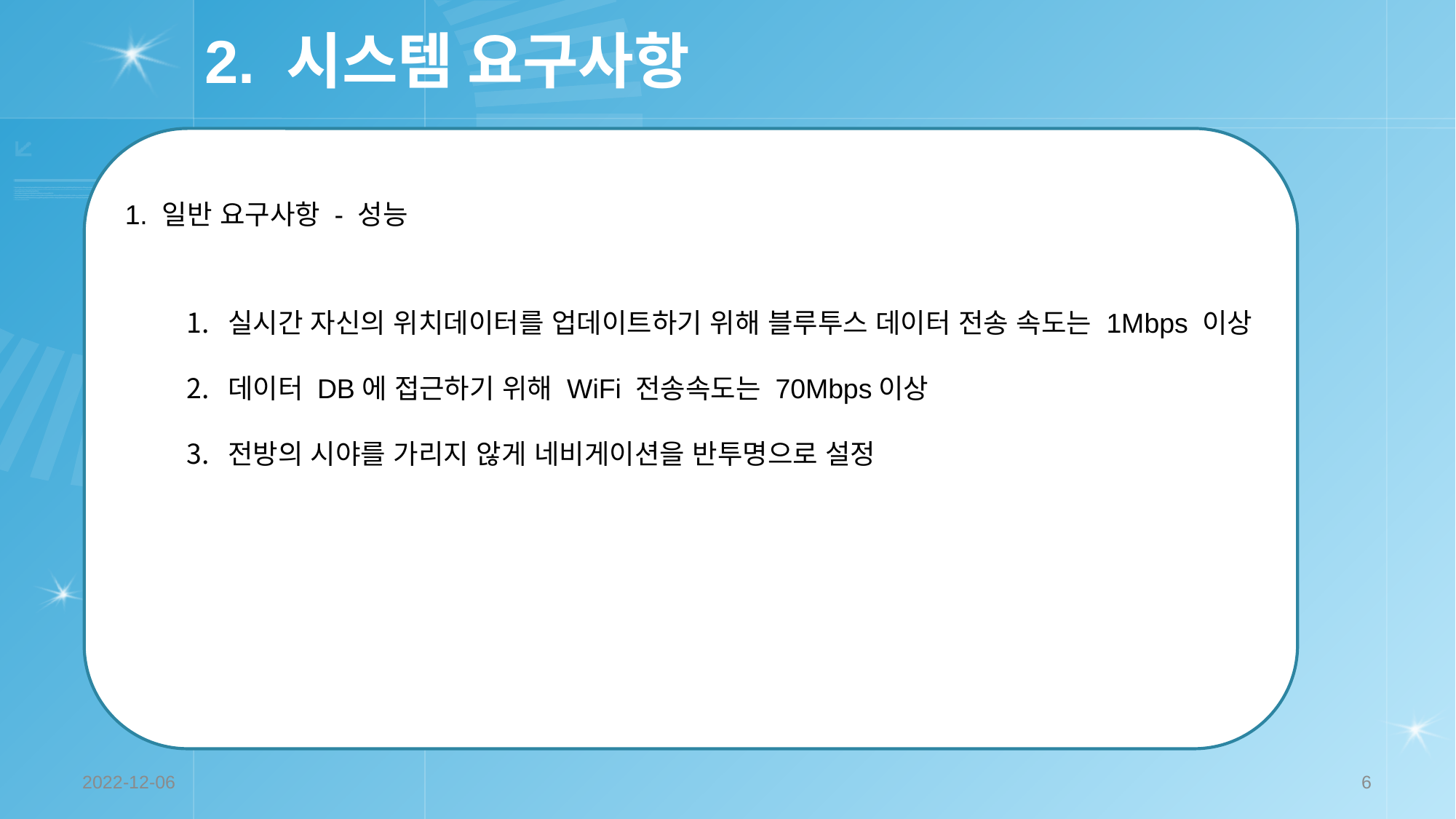

# 2. 시스템 요구사항

1. 일반 요구사항 - 성능
실시간 자신의 위치데이터를 업데이트하기 위해 블루투스 데이터 전송 속도는 1Mbps 이상

데이터 DB에 접근하기 위해 WiFi 전송속도는 70Mbps이상

전방의 시야를 가리지 않게 네비게이션을 반투명으로 설정

2022-12-06
6